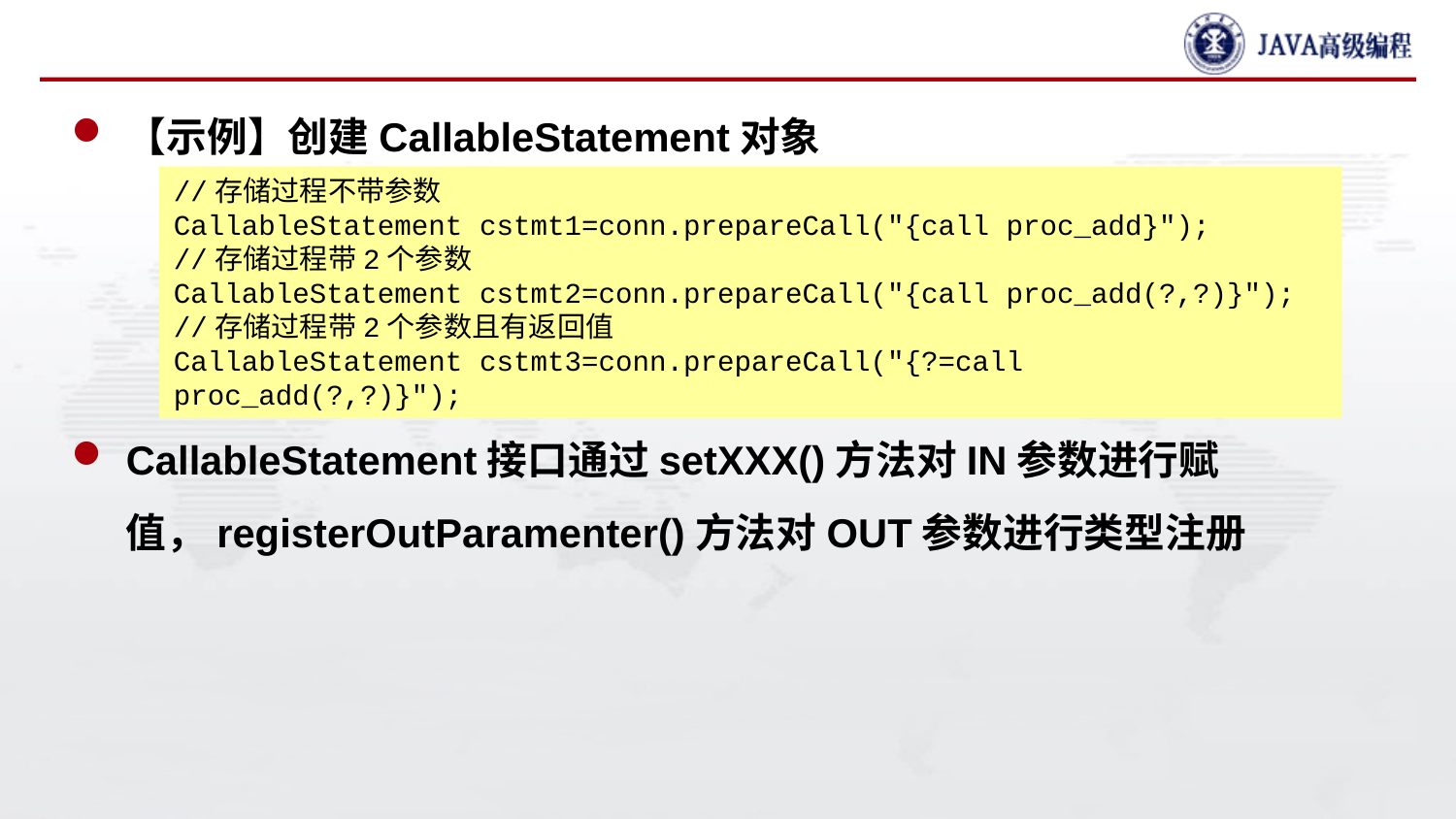

#
【示例】创建CallableStatement对象

CallableStatement接口通过setXXX()方法对IN参数进行赋值，registerOutParamenter()方法对OUT参数进行类型注册

//存储过程不带参数
CallableStatement cstmt1=conn.prepareCall("{call proc_add}");
//存储过程带2个参数
CallableStatement cstmt2=conn.prepareCall("{call proc_add(?,?)}");
//存储过程带2个参数且有返回值
CallableStatement cstmt3=conn.prepareCall("{?=call proc_add(?,?)}");